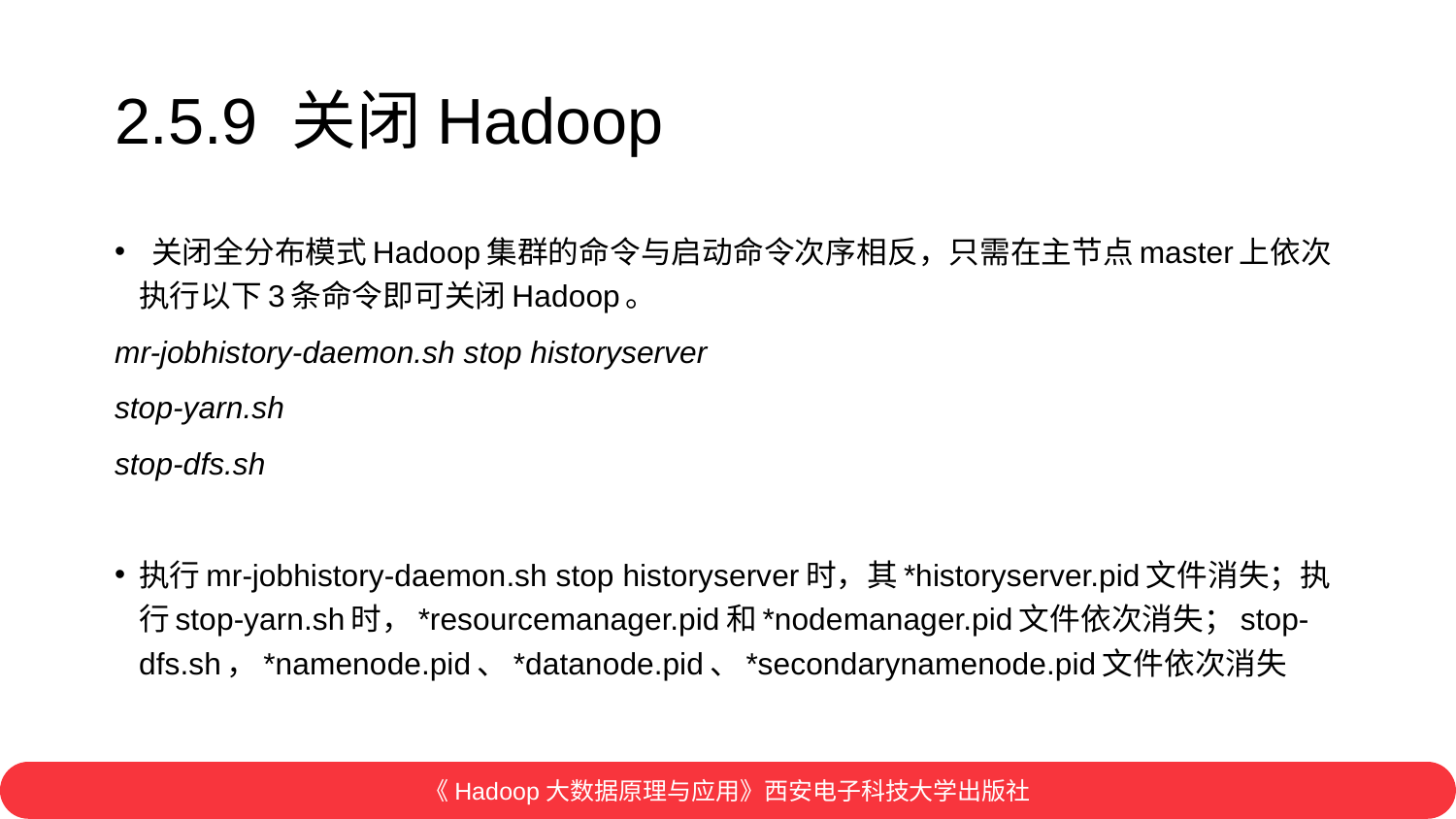

# 2.5.9 关闭Hadoop
 关闭全分布模式Hadoop集群的命令与启动命令次序相反，只需在主节点master上依次执行以下3条命令即可关闭Hadoop。
mr-jobhistory-daemon.sh stop historyserver
stop-yarn.sh
stop-dfs.sh

执行mr-jobhistory-daemon.sh stop historyserver时，其*historyserver.pid文件消失；执行stop-yarn.sh时，*resourcemanager.pid和*nodemanager.pid文件依次消失；stop-dfs.sh，*namenode.pid、*datanode.pid、*secondarynamenode.pid文件依次消失